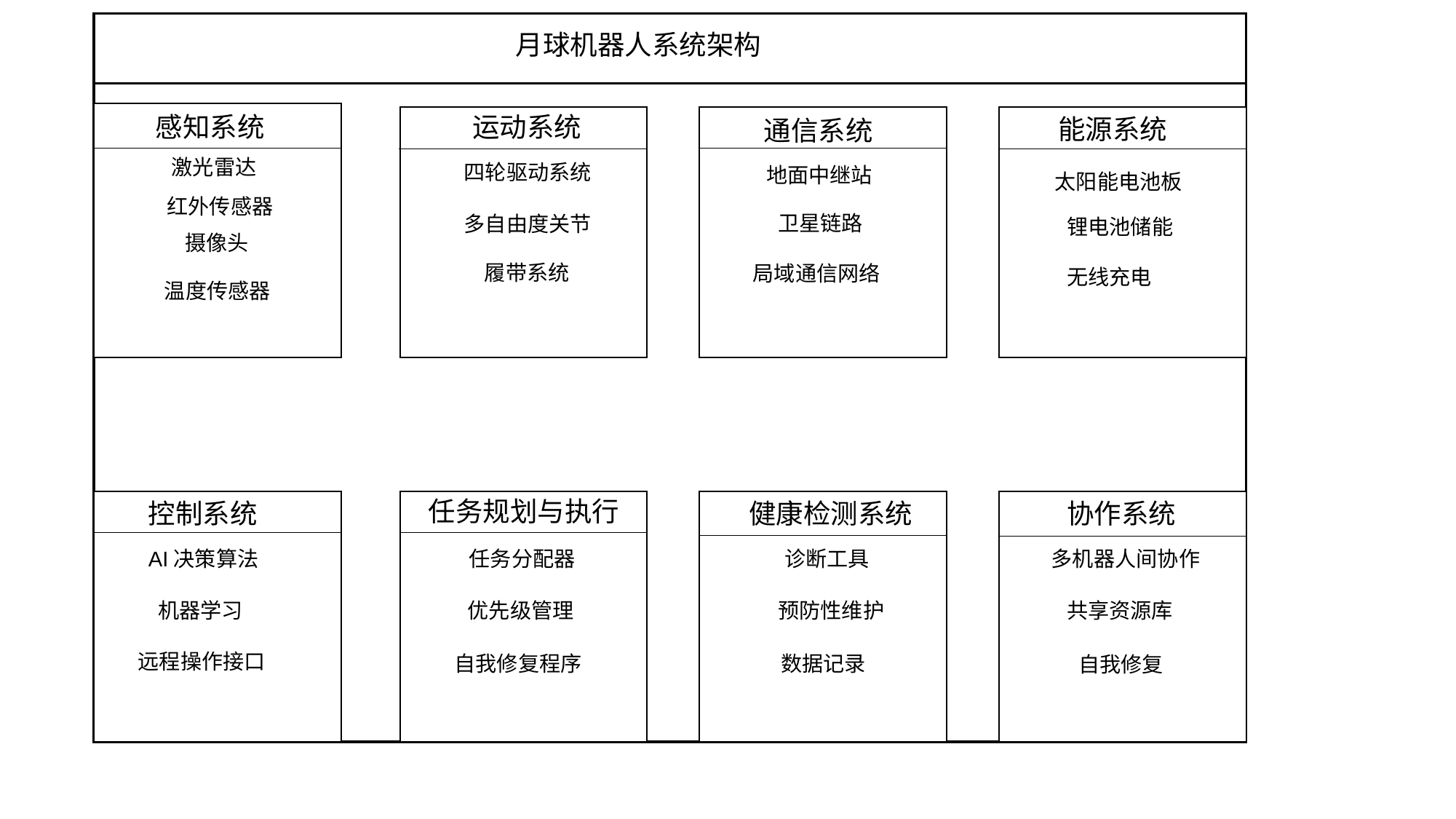

月球机器人系统架构

感知系统
运动系统
能源系统

通信系统
激光雷达
四轮驱动系统
地面中继站
太阳能电池板
红外传感器
卫星链路
多自由度关节
锂电池储能
摄像头
履带系统
局域通信网络
无线充电
温度传感器
任务规划与执行
控制系统
健康检测系统
协作系统

诊断工具
任务分配器
AI决策算法
多机器人间协作
机器学习
优先级管理
预防性维护
共享资源库
远程操作接口
数据记录
自我修复程序
自我修复